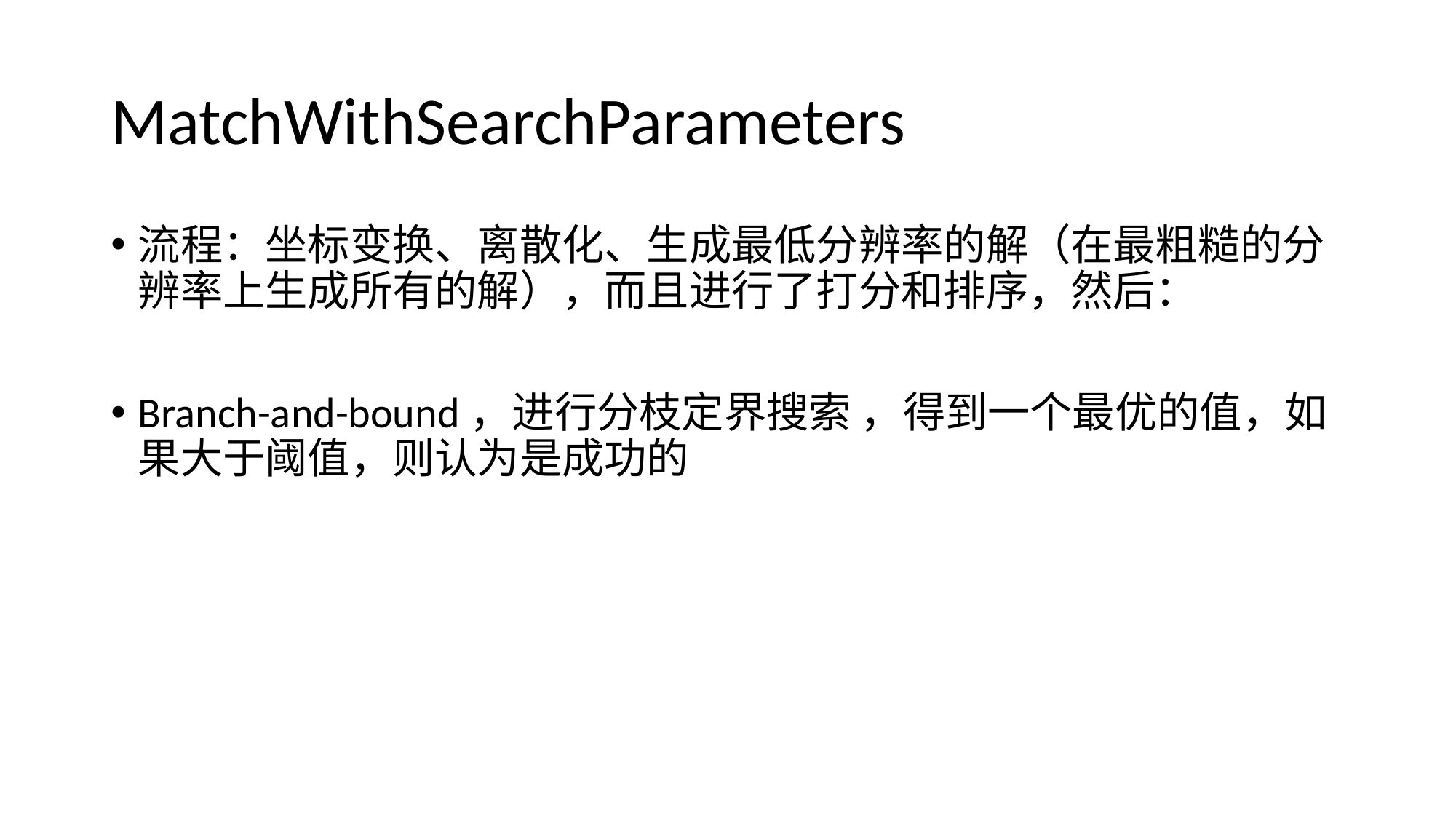

# MatchWithSearchParameters
流程：坐标变换、离散化、生成最低分辨率的解（在最粗糙的分辨率上生成所有的解），而且进行了打分和排序，然后：

Branch-and-bound，进行分枝定界搜索 ，得到一个最优的值，如果大于阈值，则认为是成功的